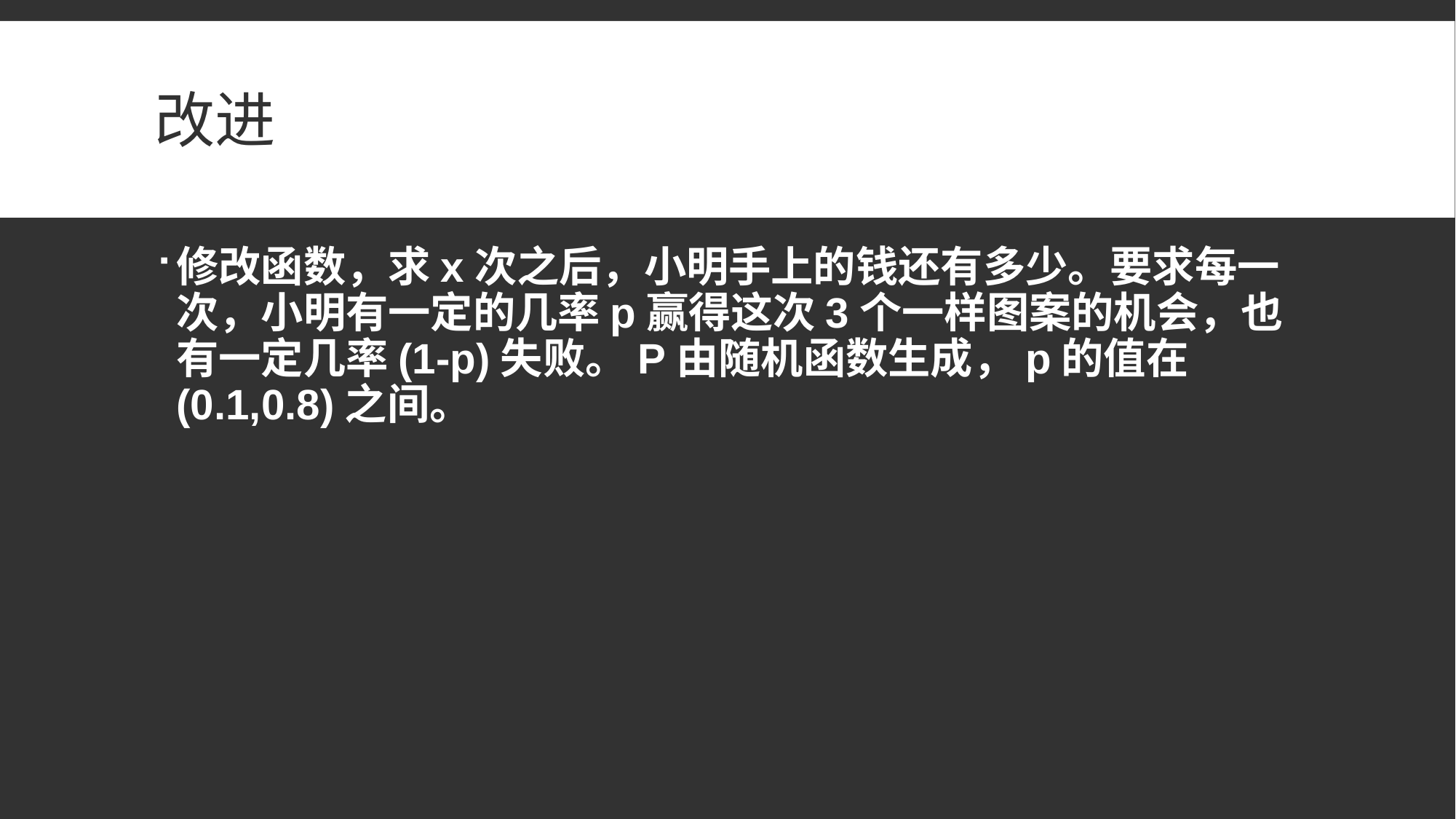

# 改进
修改函数，求x次之后，小明手上的钱还有多少。要求每一次，小明有一定的几率p赢得这次3个一样图案的机会，也有一定几率(1-p)失败。P由随机函数生成，p的值在(0.1,0.8)之间。